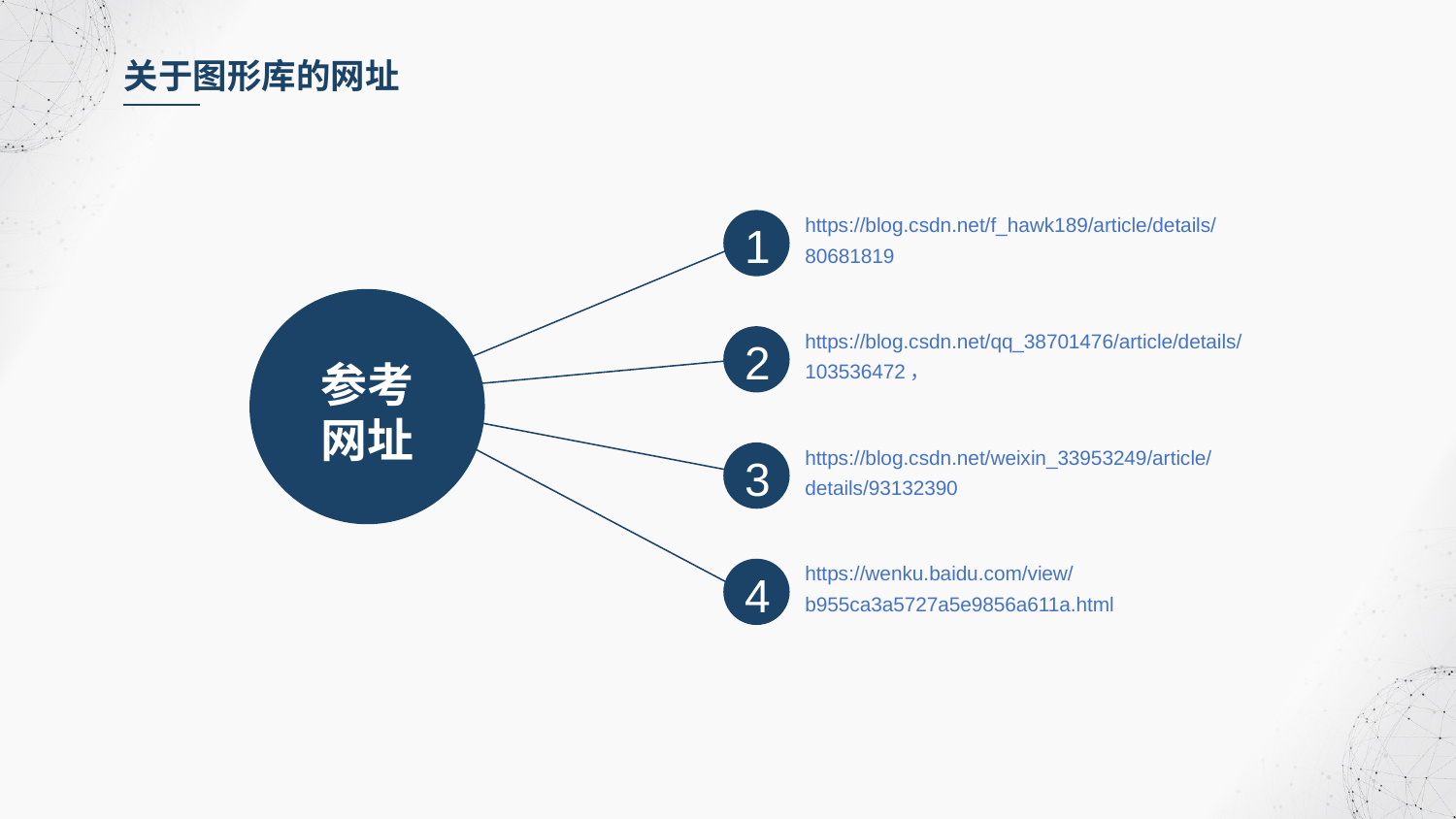

关于图形库的网址
https://blog.csdn.net/f_hawk189/article/details/80681819
1

参考
网址
https://blog.csdn.net/qq_38701476/article/details/103536472，
2

https://blog.csdn.net/weixin_33953249/article/details/93132390
3

https://wenku.baidu.com/view/b955ca3a5727a5e9856a611a.html
4